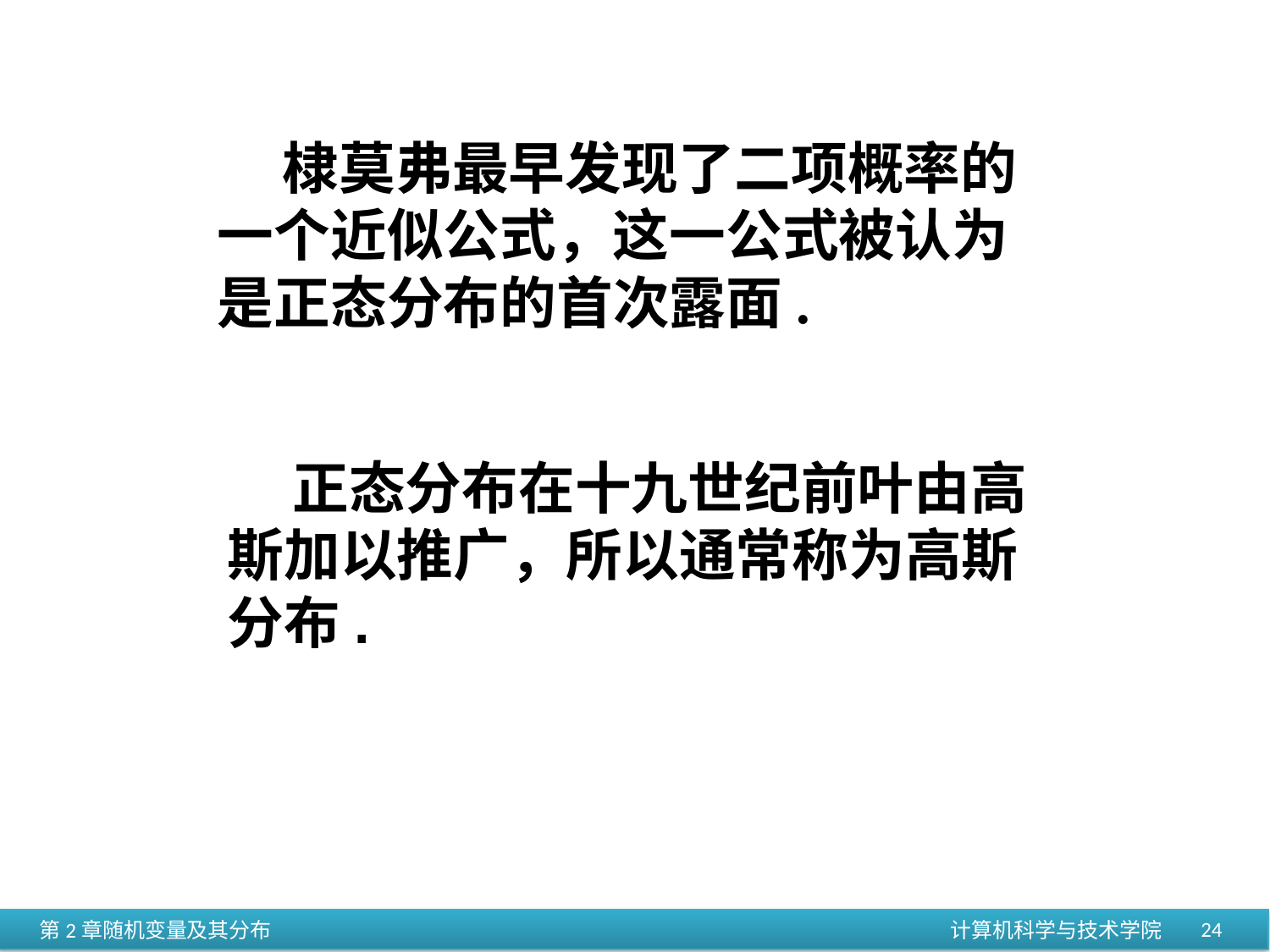

棣莫弗最早发现了二项概率的一个近似公式，这一公式被认为是正态分布的首次露面.
    正态分布在十九世纪前叶由高斯加以推广，所以通常称为高斯分布.